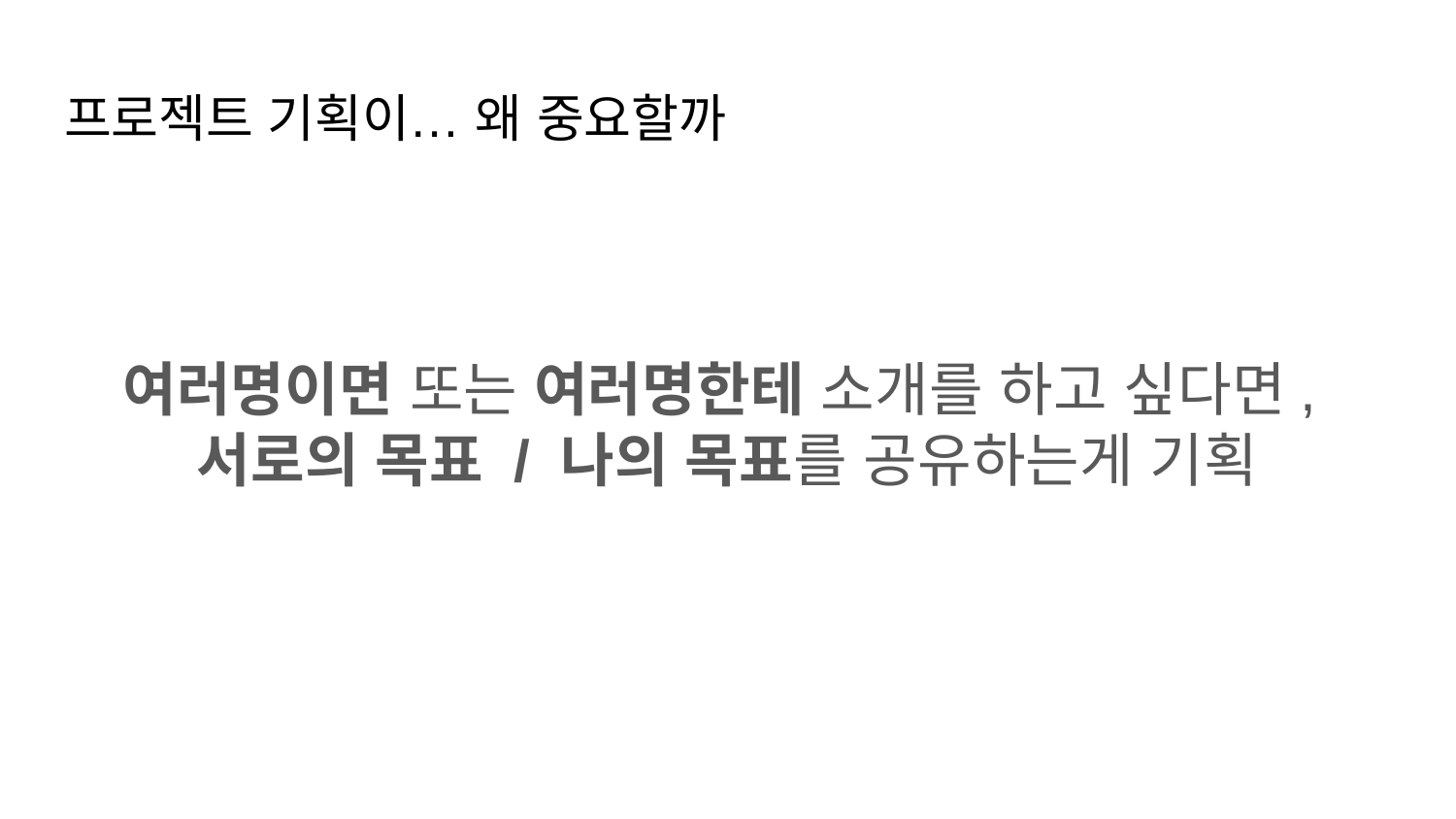

# 프로젝트 기획이… 왜 중요할까
여러명이면 또는 여러명한테 소개를 하고 싶다면,
서로의 목표 / 나의 목표를 공유하는게 기획